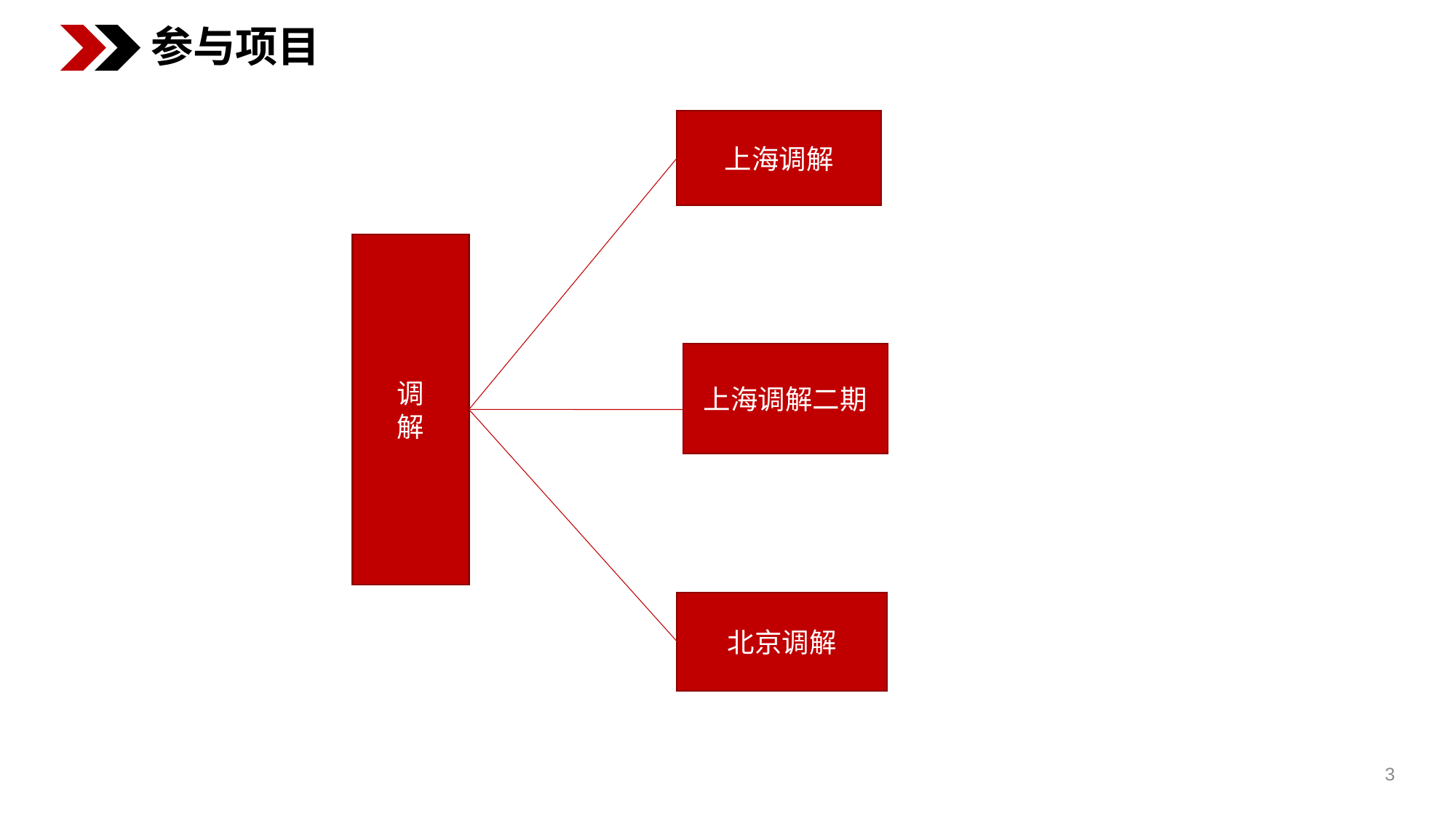

参与项目

上海调解

调
解
上海调解二期

北京调解
续约率

3